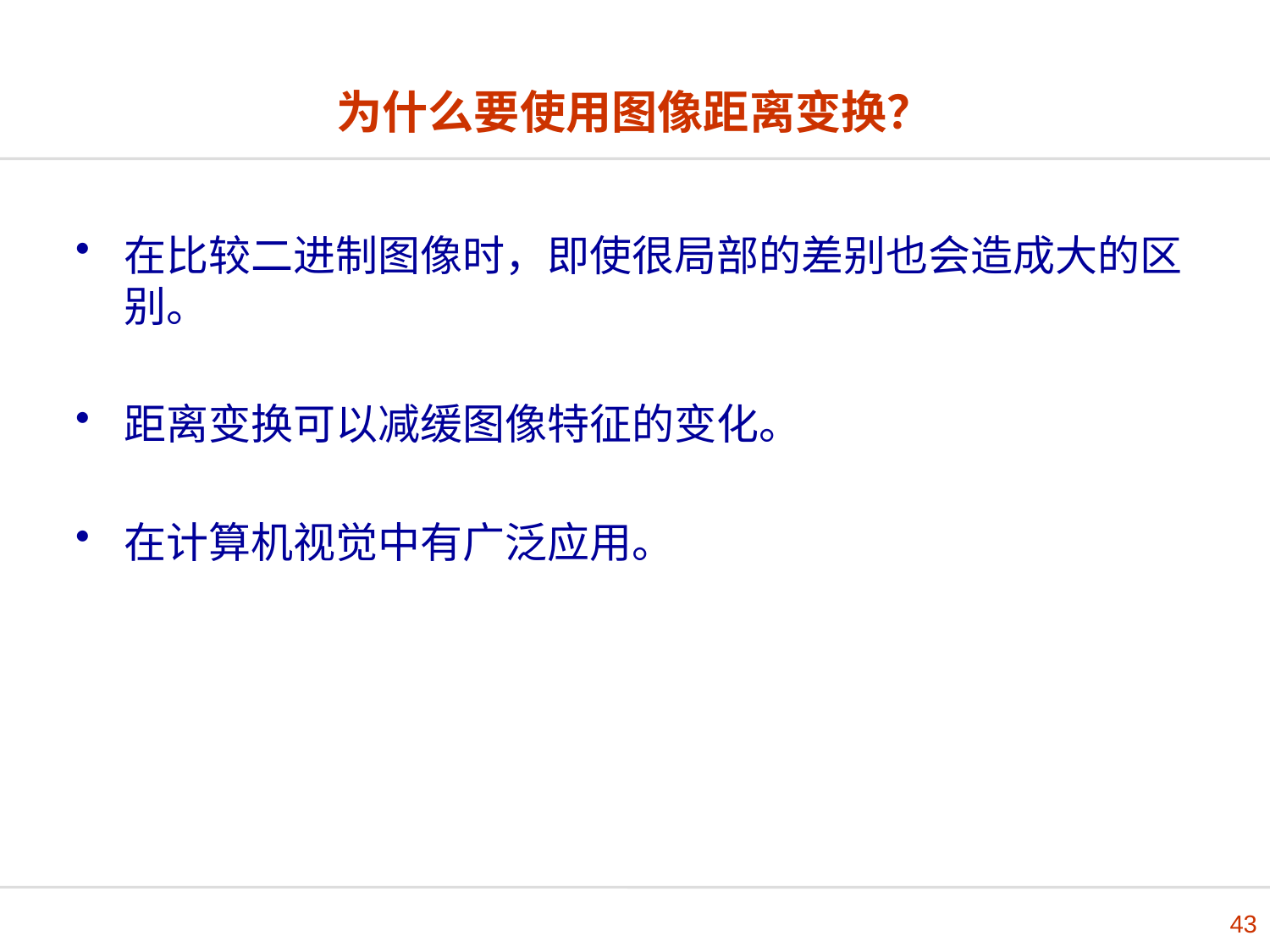

# 为什么要使用图像距离变换？
在比较二进制图像时，即使很局部的差别也会造成大的区别。

距离变换可以减缓图像特征的变化。

在计算机视觉中有广泛应用。
43